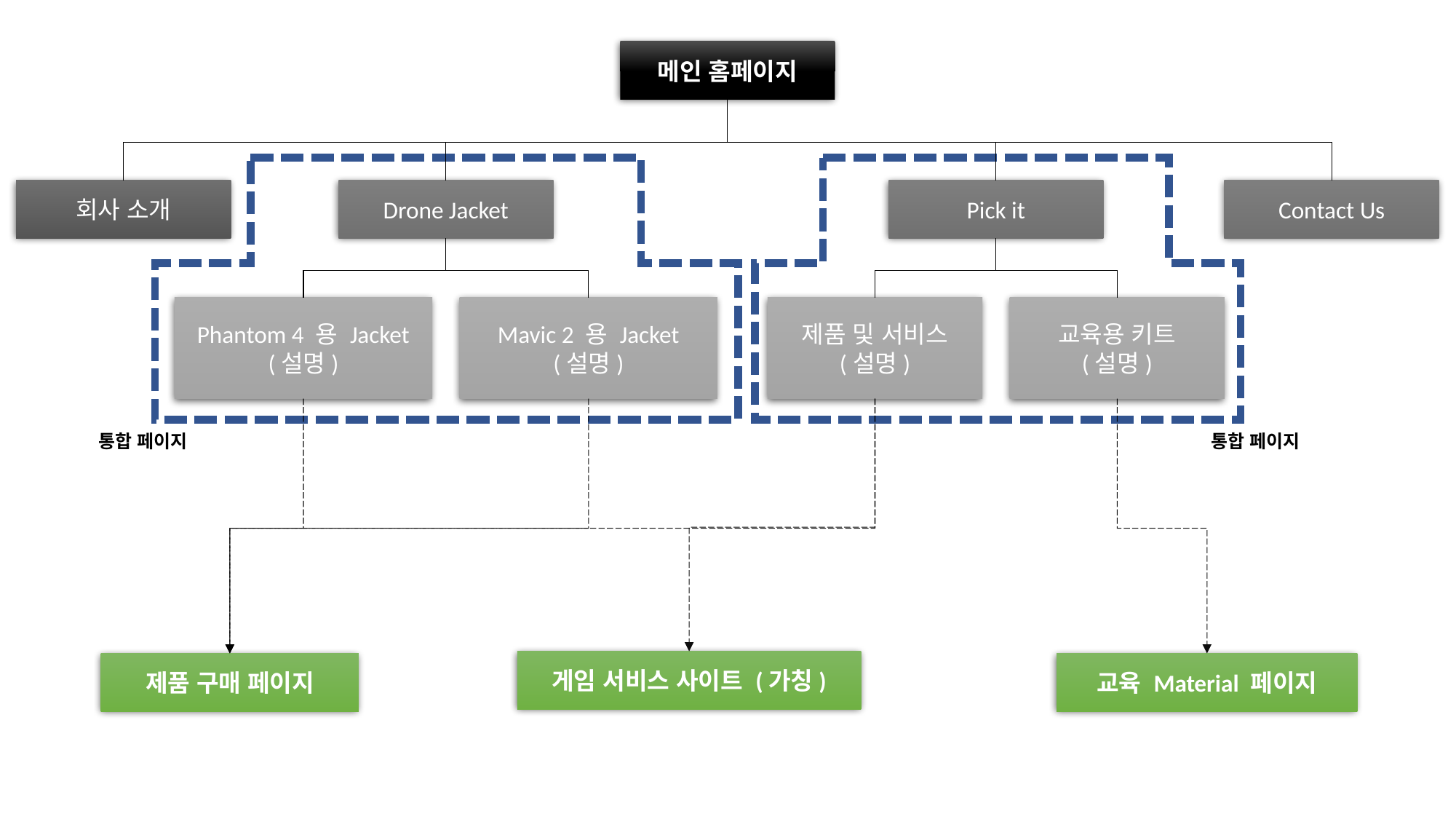

메인 홈페이지

Contact Us
Pick it
Drone Jacket
회사 소개
제품 및 서비스
(설명)
교육용 키트
(설명)
Phantom 4 용 Jacket
(설명)
Mavic 2 용 Jacket
(설명)
통합 페이지
통합 페이지
게임 서비스 사이트 (가칭)
교육 Material 페이지
제품 구매 페이지